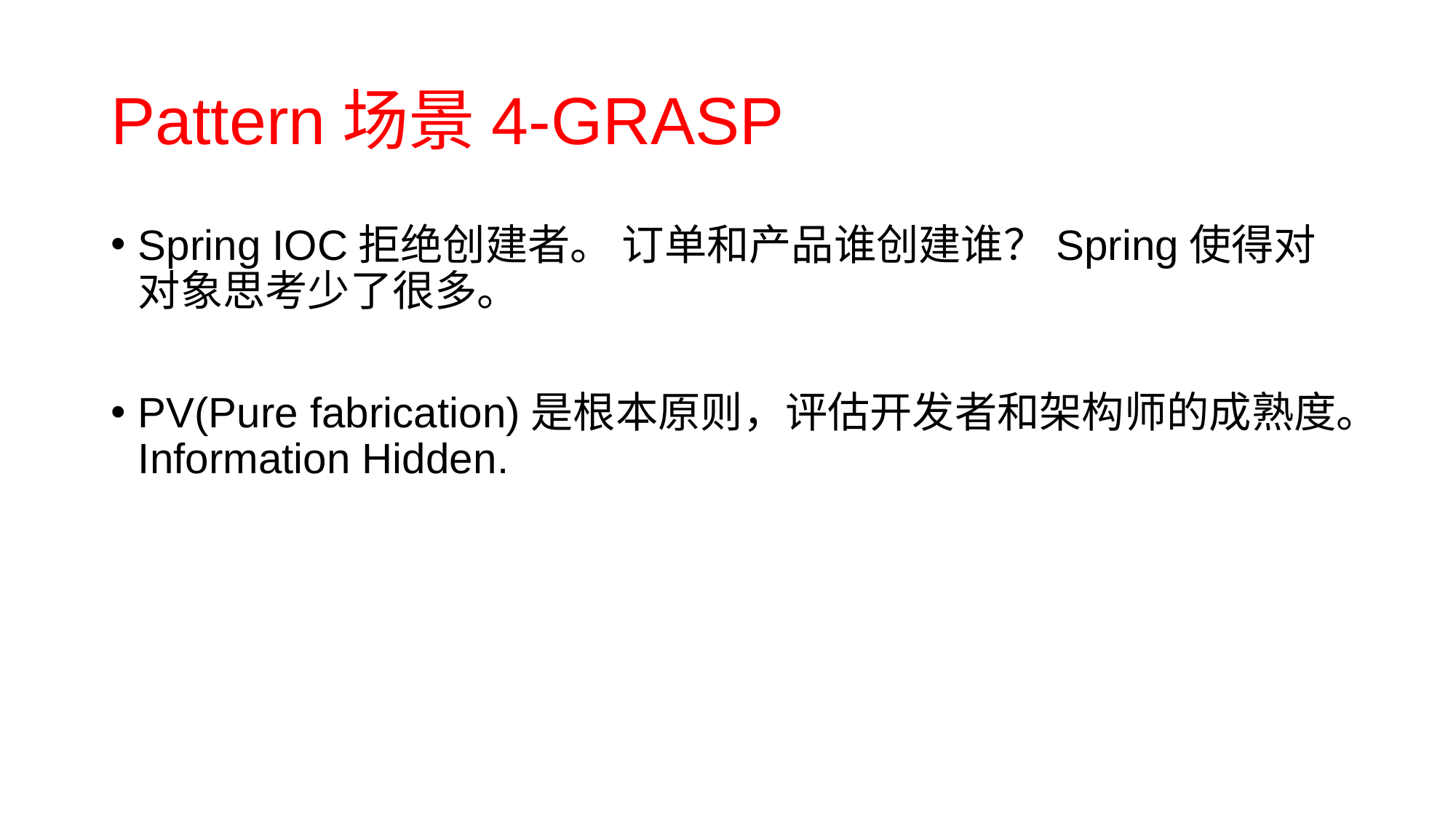

# Pattern场景4-GRASP
Spring IOC拒绝创建者。 订单和产品谁创建谁？Spring使得对对象思考少了很多。

PV(Pure fabrication)是根本原则，评估开发者和架构师的成熟度。Information Hidden.